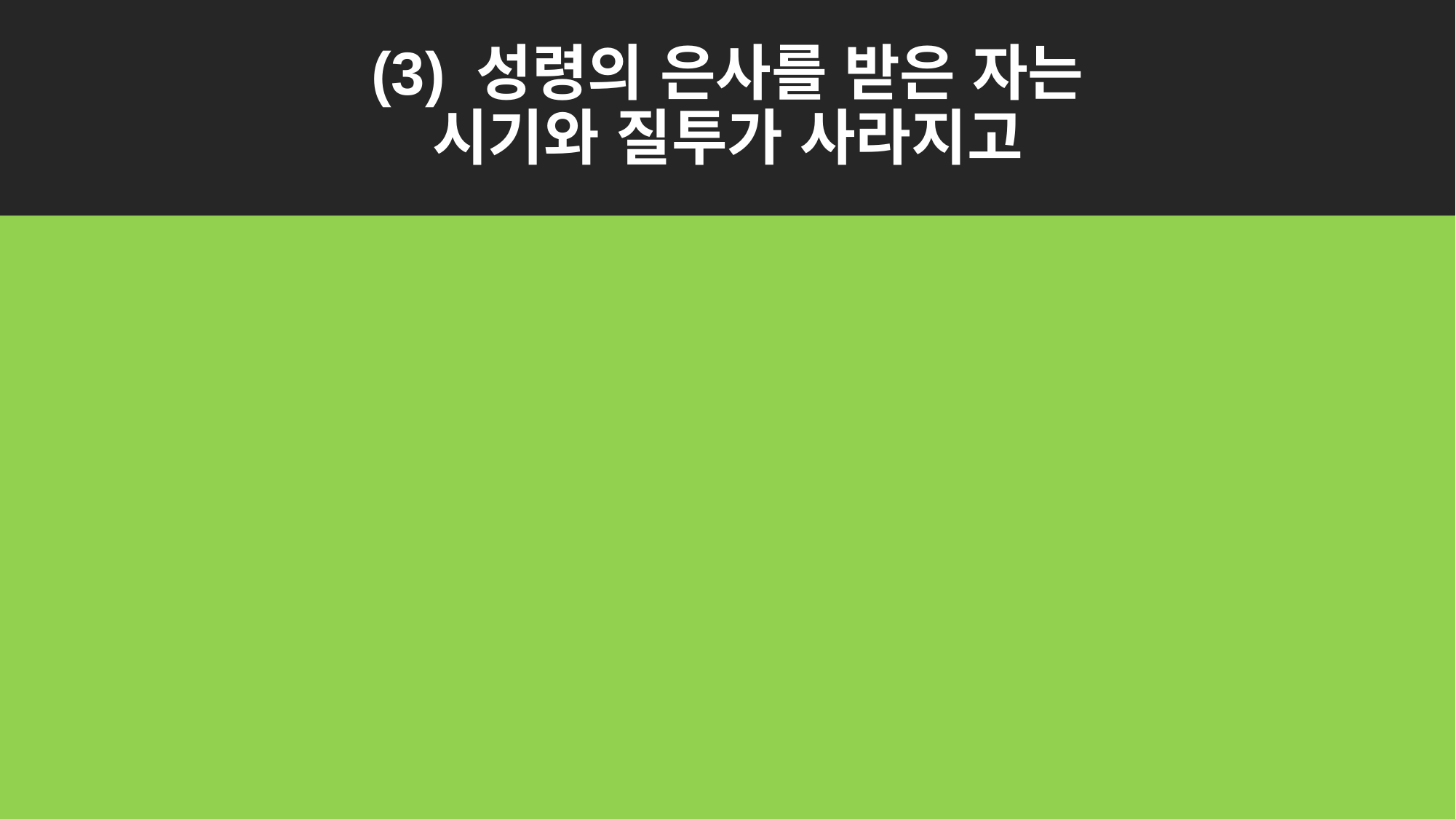

# (3) 성령의 은사를 받은 자는 시기와 질투가 사라지고